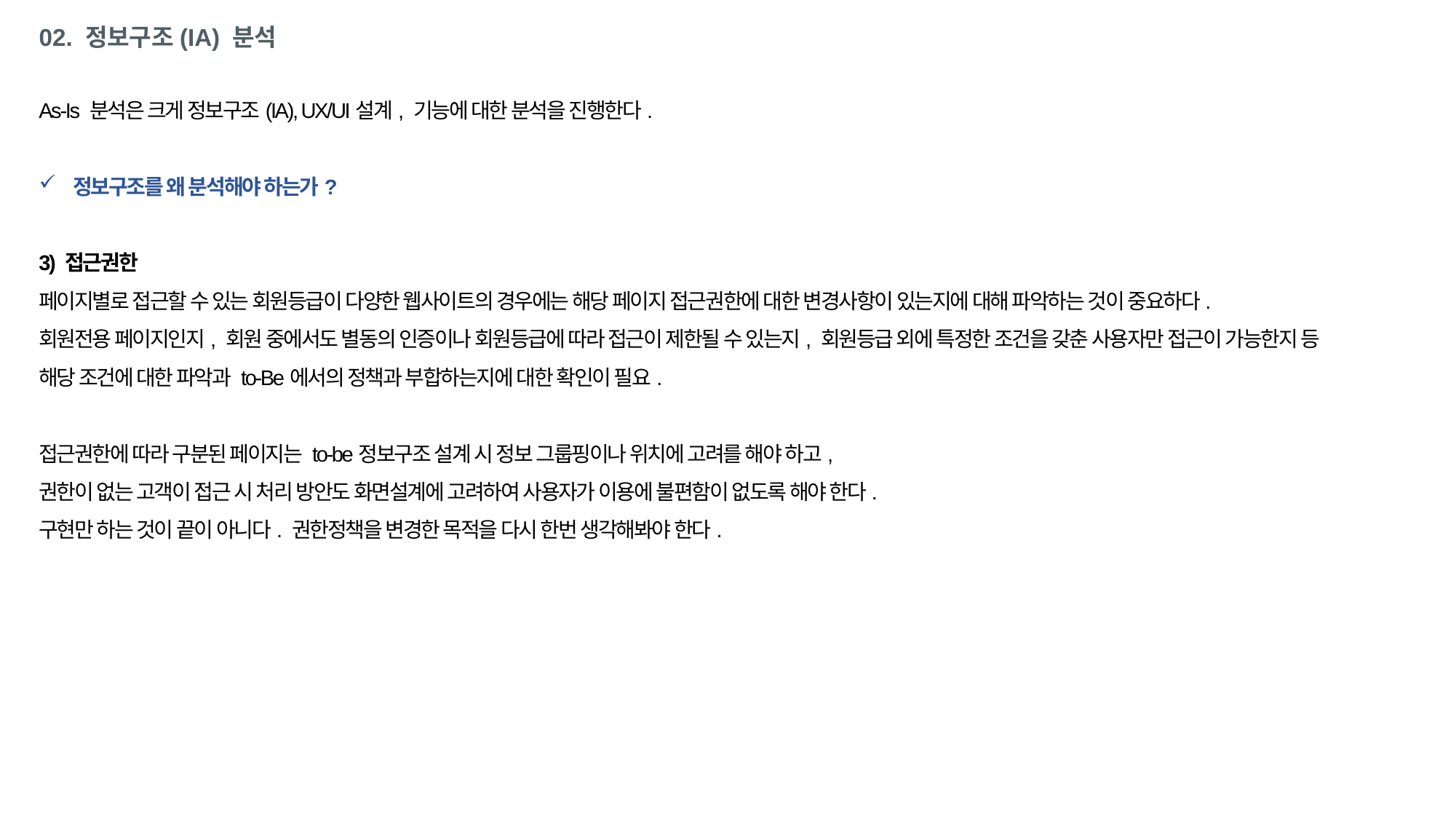

# 02. 정보구조(IA) 분석
As-Is 분석은 크게 정보구조(IA), UX/UI설계, 기능에 대한 분석을 진행한다.

정보구조를 왜 분석해야 하는가?

3) 접근권한
페이지별로 접근할 수 있는 회원등급이 다양한 웹사이트의 경우에는 해당 페이지 접근권한에 대한 변경사항이 있는지에 대해 파악하는 것이 중요하다.
회원전용 페이지인지, 회원 중에서도 별동의 인증이나 회원등급에 따라 접근이 제한될 수 있는지, 회원등급 외에 특정한 조건을 갖춘 사용자만 접근이 가능한지 등
해당 조건에 대한 파악과 to-Be에서의 정책과 부합하는지에 대한 확인이 필요.

접근권한에 따라 구분된 페이지는 to-be정보구조 설계 시 정보 그룹핑이나 위치에 고려를 해야 하고,
권한이 없는 고객이 접근 시 처리 방안도 화면설계에 고려하여 사용자가 이용에 불편함이 없도록 해야 한다.
구현만 하는 것이 끝이 아니다. 권한정책을 변경한 목적을 다시 한번 생각해봐야 한다.